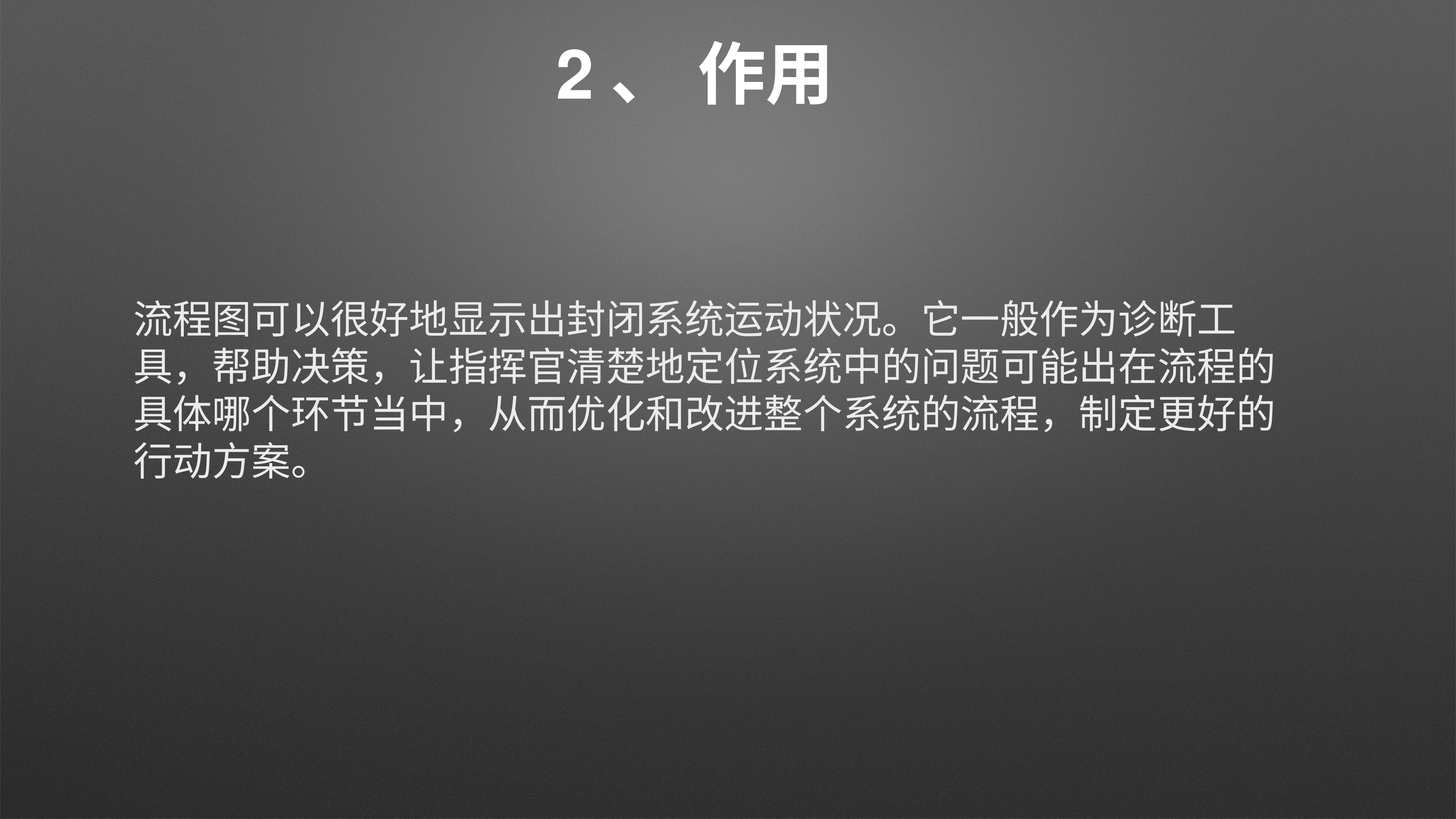

# 2、 作用
流程图可以很好地显示出封闭系统运动状况。它一般作为诊断工具，帮助决策，让指挥官清楚地定位系统中的问题可能出在流程的具体哪个环节当中，从而优化和改进整个系统的流程，制定更好的行动方案。